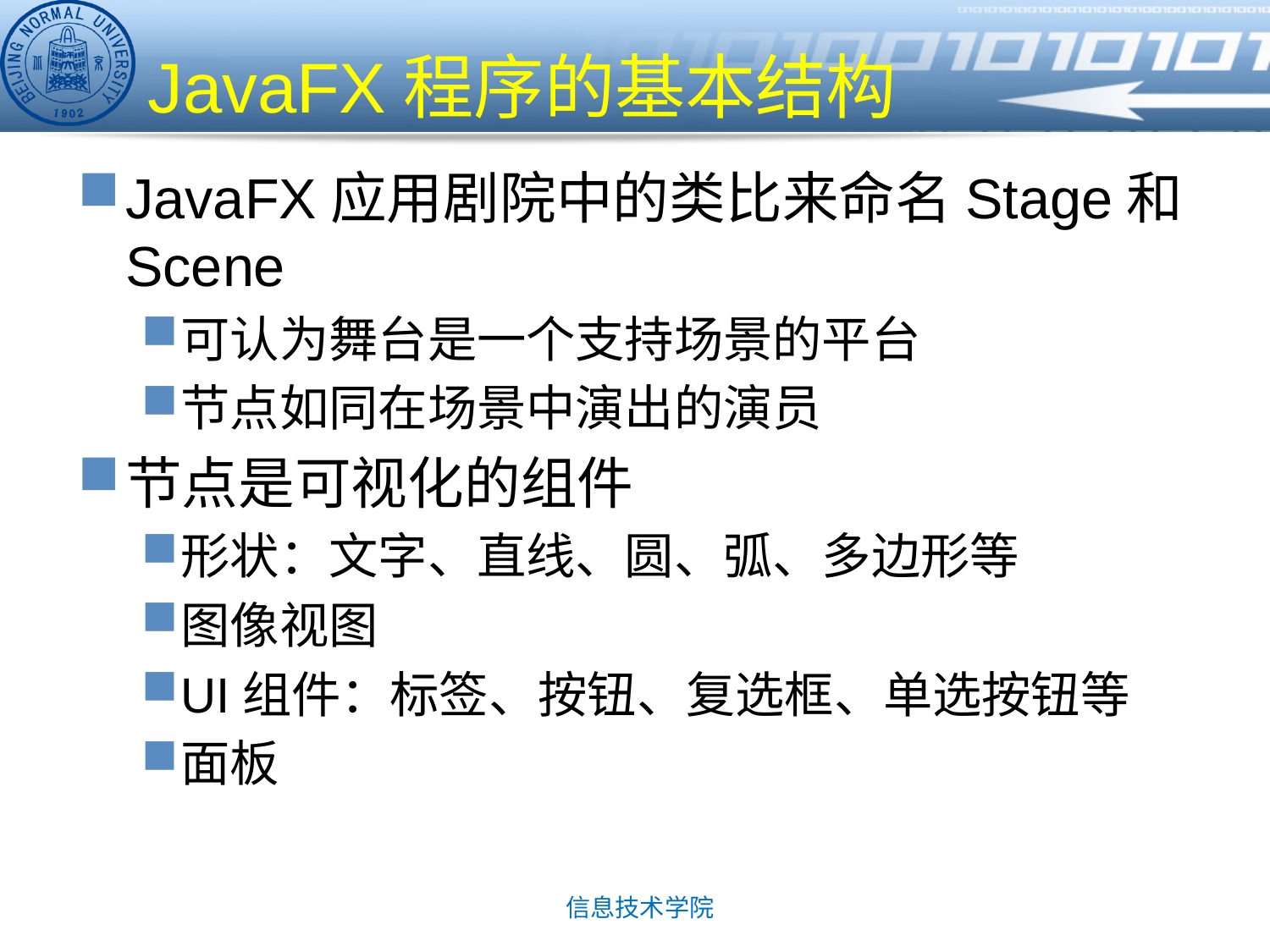

# JavaFX程序的基本结构
JavaFX应用剧院中的类比来命名Stage和Scene
可认为舞台是一个支持场景的平台
节点如同在场景中演出的演员
节点是可视化的组件
形状：文字、直线、圆、弧、多边形等
图像视图
UI组件：标签、按钮、复选框、单选按钮等
面板

6